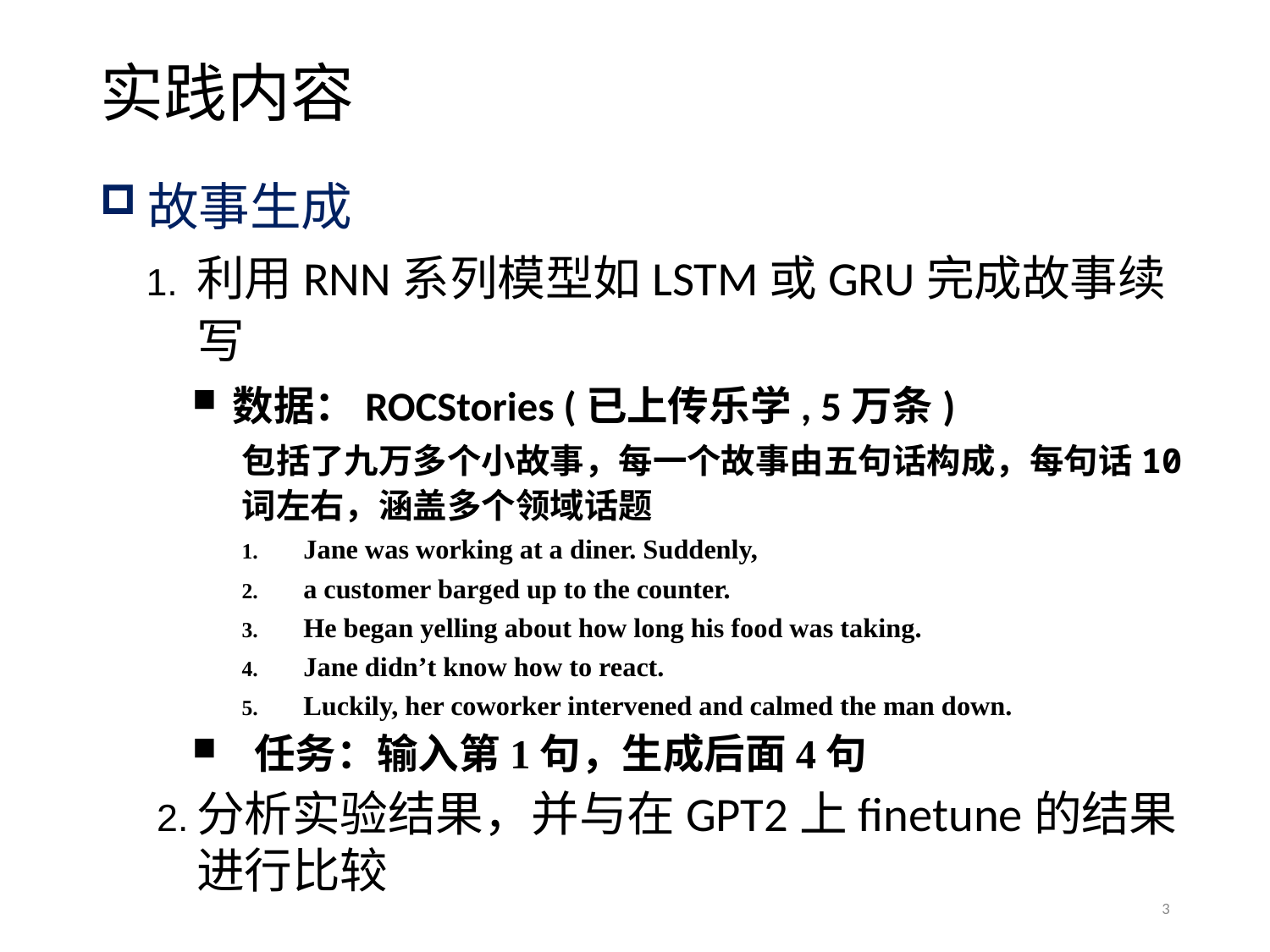

# 实践内容
故事生成
利用RNN系列模型如LSTM或GRU完成故事续写
数据：ROCStories (已上传乐学, 5万条)
包括了九万多个小故事，每一个故事由五句话构成，每句话10 词左右，涵盖多个领域话题
Jane was working at a diner. Suddenly,
a customer barged up to the counter.
He began yelling about how long his food was taking.
Jane didn’t know how to react.
Luckily, her coworker intervened and calmed the man down.
任务：输入第1句，生成后面4句
分析实验结果，并与在GPT2上finetune的结果进行比较

3